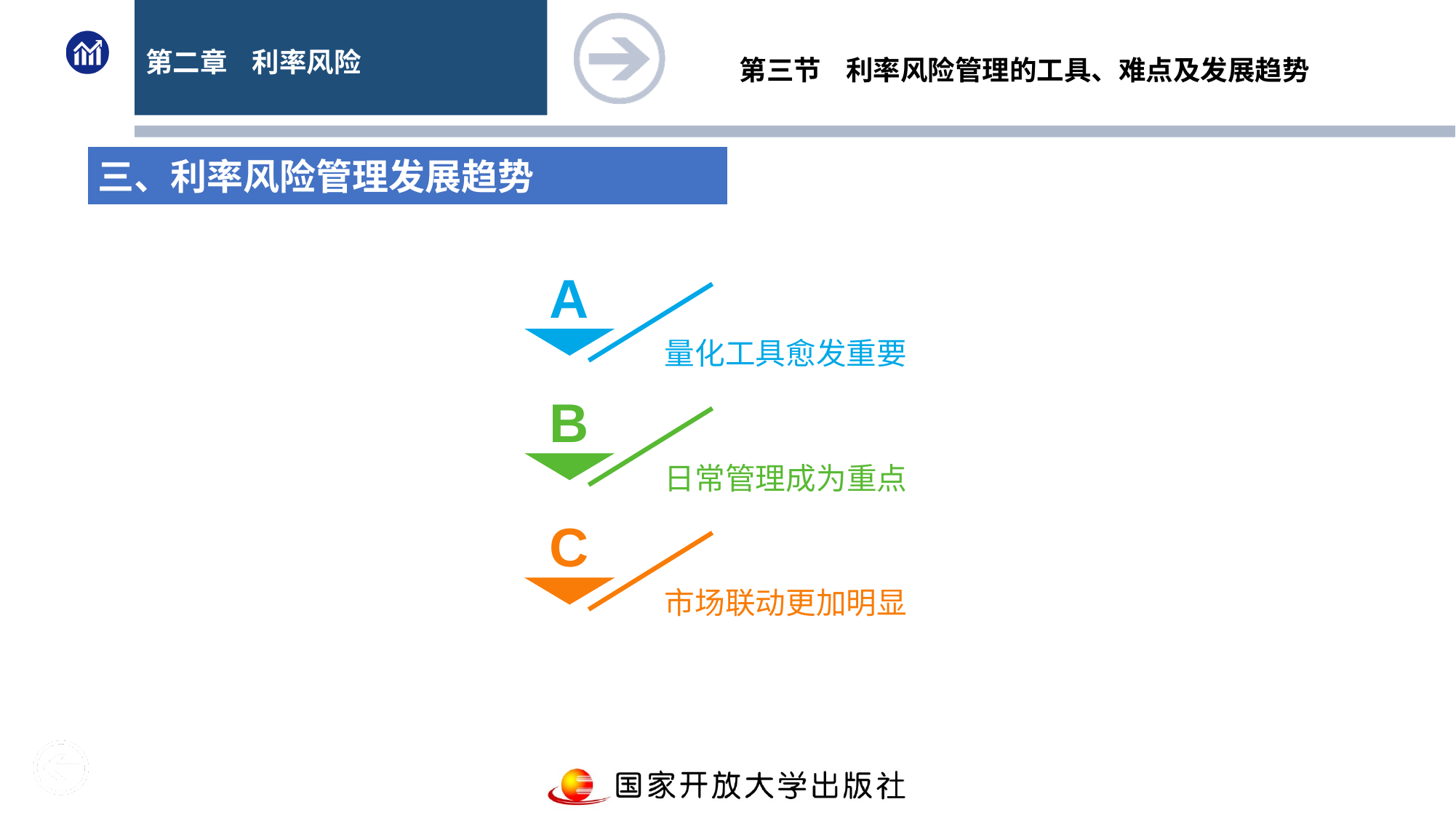

第三节    利率风险管理的工具、难点及发展趋势
第二章    利率风险
三、利率风险管理发展趋势
A
量化工具愈发重要

B
日常管理成为重点

C
市场联动更加明显